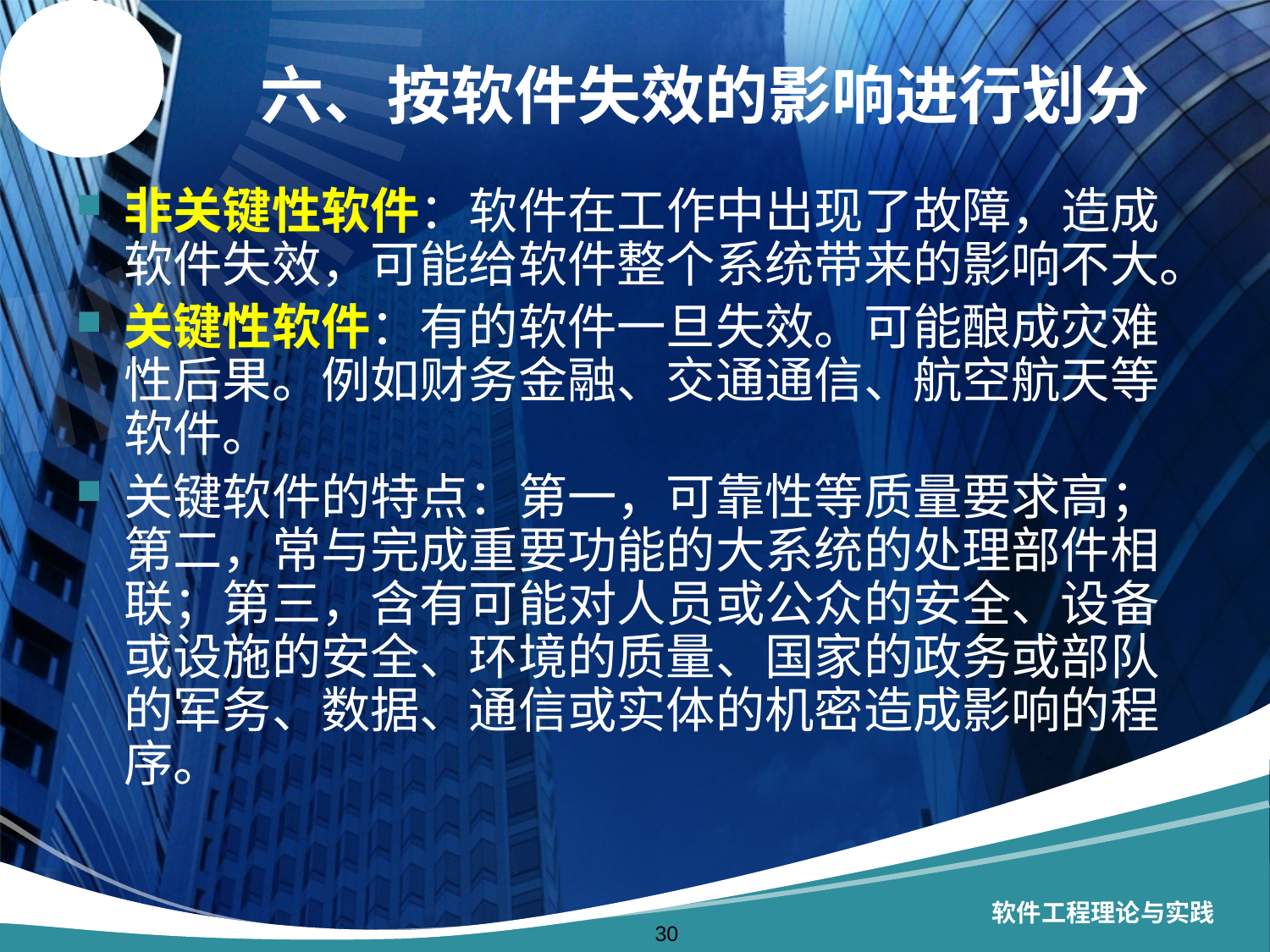

# 六、按软件失效的影响进行划分
非关键性软件：软件在工作中出现了故障，造成软件失效，可能给软件整个系统带来的影响不大。
关键性软件：有的软件一旦失效。可能酿成灾难性后果。例如财务金融、交通通信、航空航天等软件。
关键软件的特点：第一，可靠性等质量要求高；第二，常与完成重要功能的大系统的处理部件相联；第三，含有可能对人员或公众的安全、设备或设施的安全、环境的质量、国家的政务或部队的军务、数据、通信或实体的机密造成影响的程序。
软件工程理论与实践
30